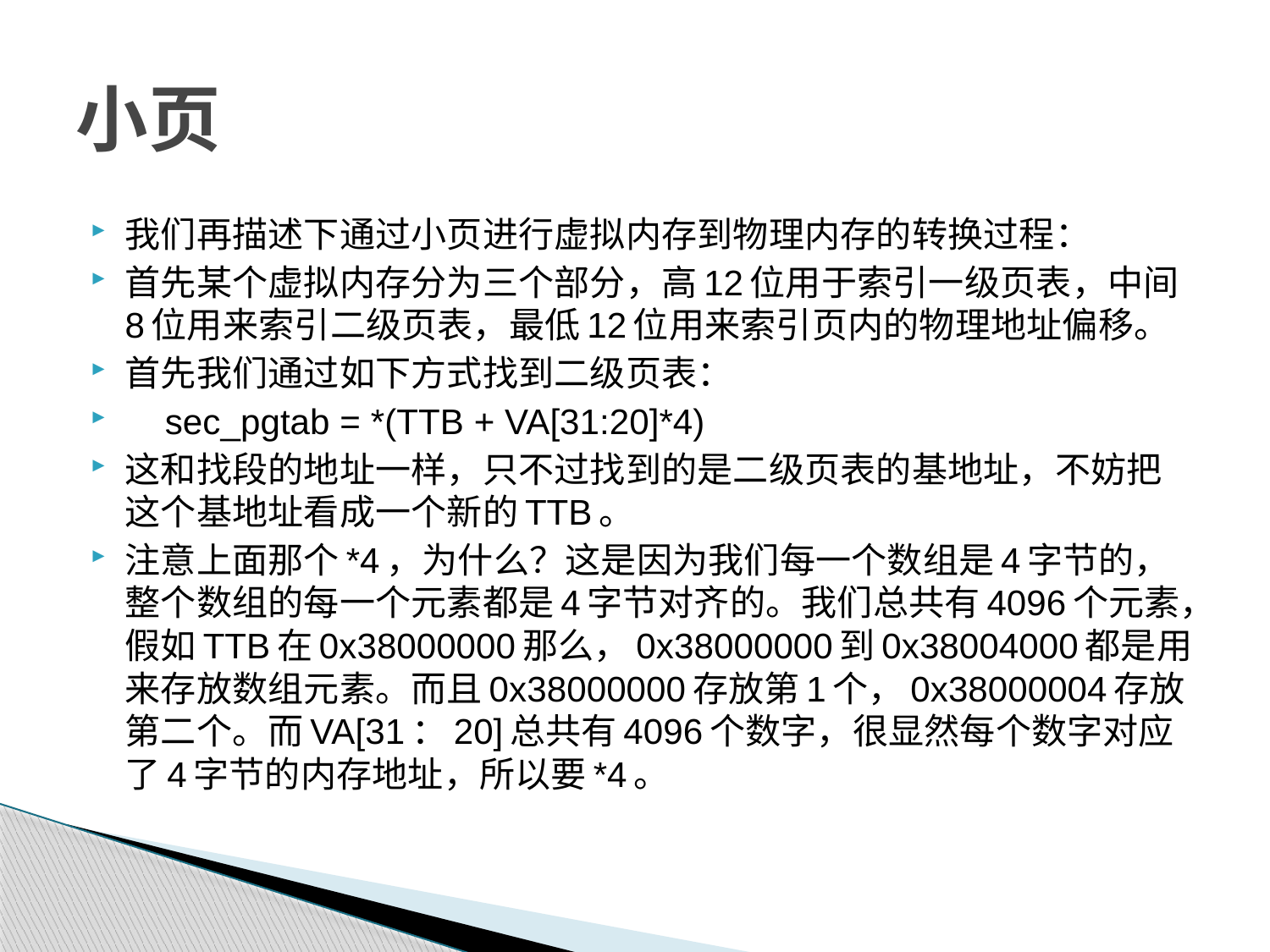

# 小页
我们再描述下通过小页进行虚拟内存到物理内存的转换过程：
首先某个虚拟内存分为三个部分，高12位用于索引一级页表，中间8位用来索引二级页表，最低12位用来索引页内的物理地址偏移。
首先我们通过如下方式找到二级页表：
    sec_pgtab = *(TTB + VA[31:20]*4)
这和找段的地址一样，只不过找到的是二级页表的基地址，不妨把这个基地址看成一个新的TTB。
注意上面那个*4，为什么？这是因为我们每一个数组是4字节的，整个数组的每一个元素都是4字节对齐的。我们总共有4096个元素，假如TTB在0x38000000那么，0x38000000到0x38004000都是用来存放数组元素。而且0x38000000存放第1个，0x38000004存放第二个。而VA[31：20]总共有4096个数字，很显然每个数字对应了4字节的内存地址，所以要*4。